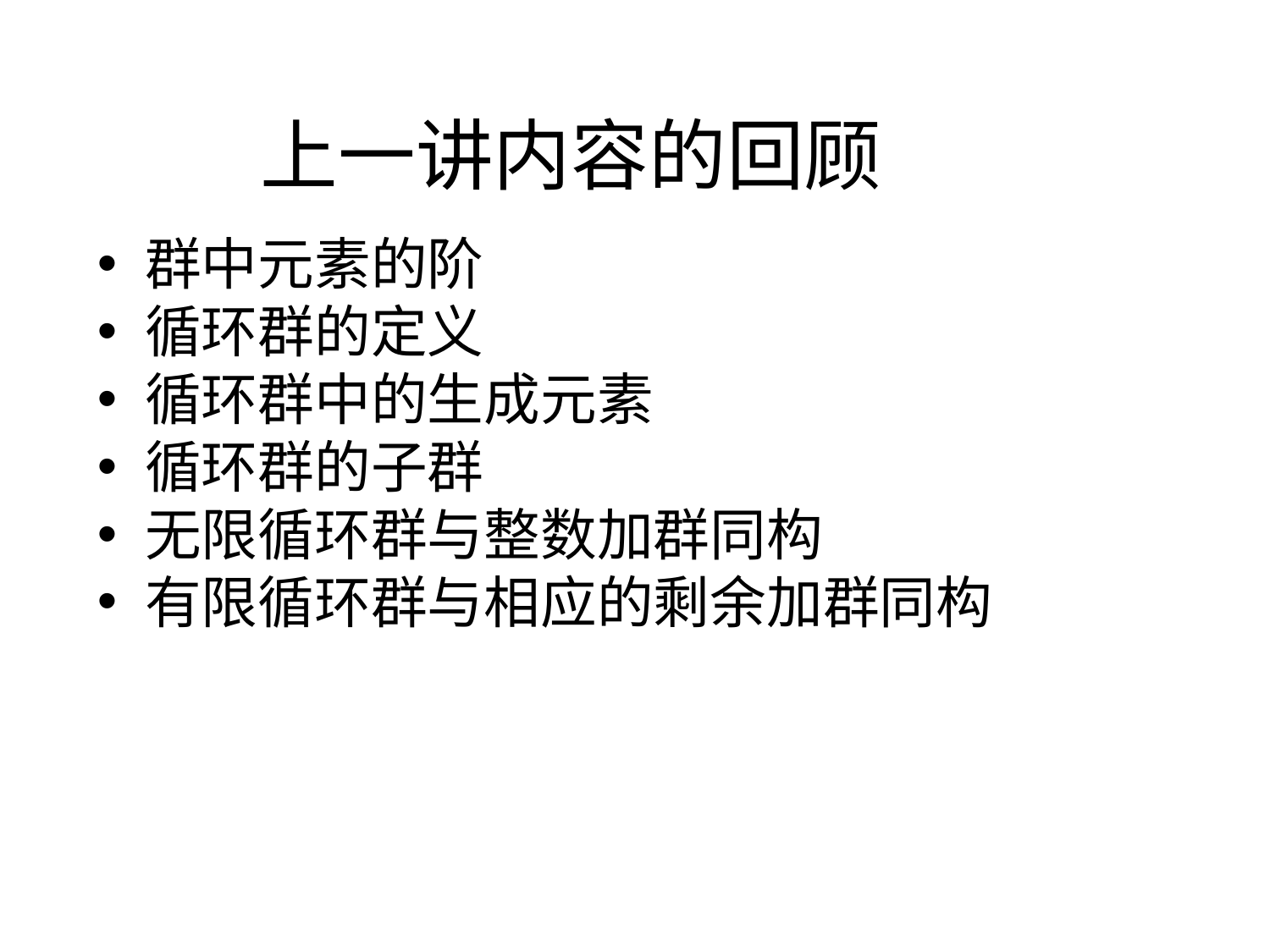

# 上一讲内容的回顾
群中元素的阶
循环群的定义
循环群中的生成元素
循环群的子群
无限循环群与整数加群同构
有限循环群与相应的剩余加群同构